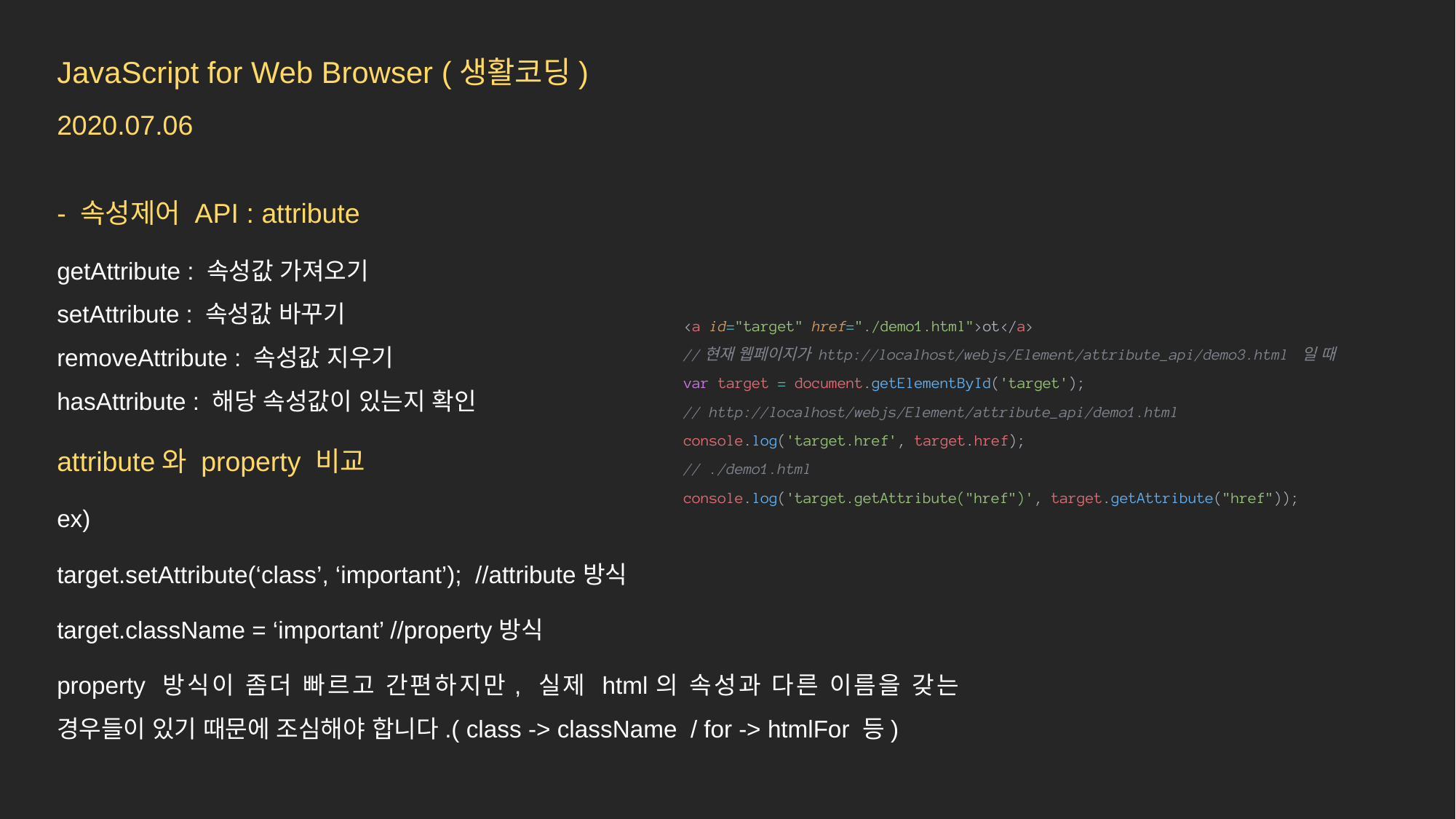

JavaScript for Web Browser (생활코딩)

2020.07.06
- 속성제어 API : attribute
getAttribute : 속성값 가져오기
setAttribute : 속성값 바꾸기
removeAttribute : 속성값 지우기
hasAttribute : 해당 속성값이 있는지 확인
attribute와 property 비교
ex)
target.setAttribute(‘class’, ‘important’);  //attribute방식
target.className = ‘important’ //property방식
property 방식이 좀더 빠르고 간편하지만, 실제 html의 속성과 다른 이름을 갖는 경우들이 있기 때문에 조심해야 합니다.( class -> className  / for -> htmlFor 등)
<a id="target" href="./demo1.html">ot</a>
//현재 웹페이지가 http://localhost/webjs/Element/attribute_api/demo3.html 일 때
var target = document.getElementById('target');
// http://localhost/webjs/Element/attribute_api/demo1.html
console.log('target.href', target.href);
// ./demo1.html
console.log('target.getAttribute("href")', target.getAttribute("href"));